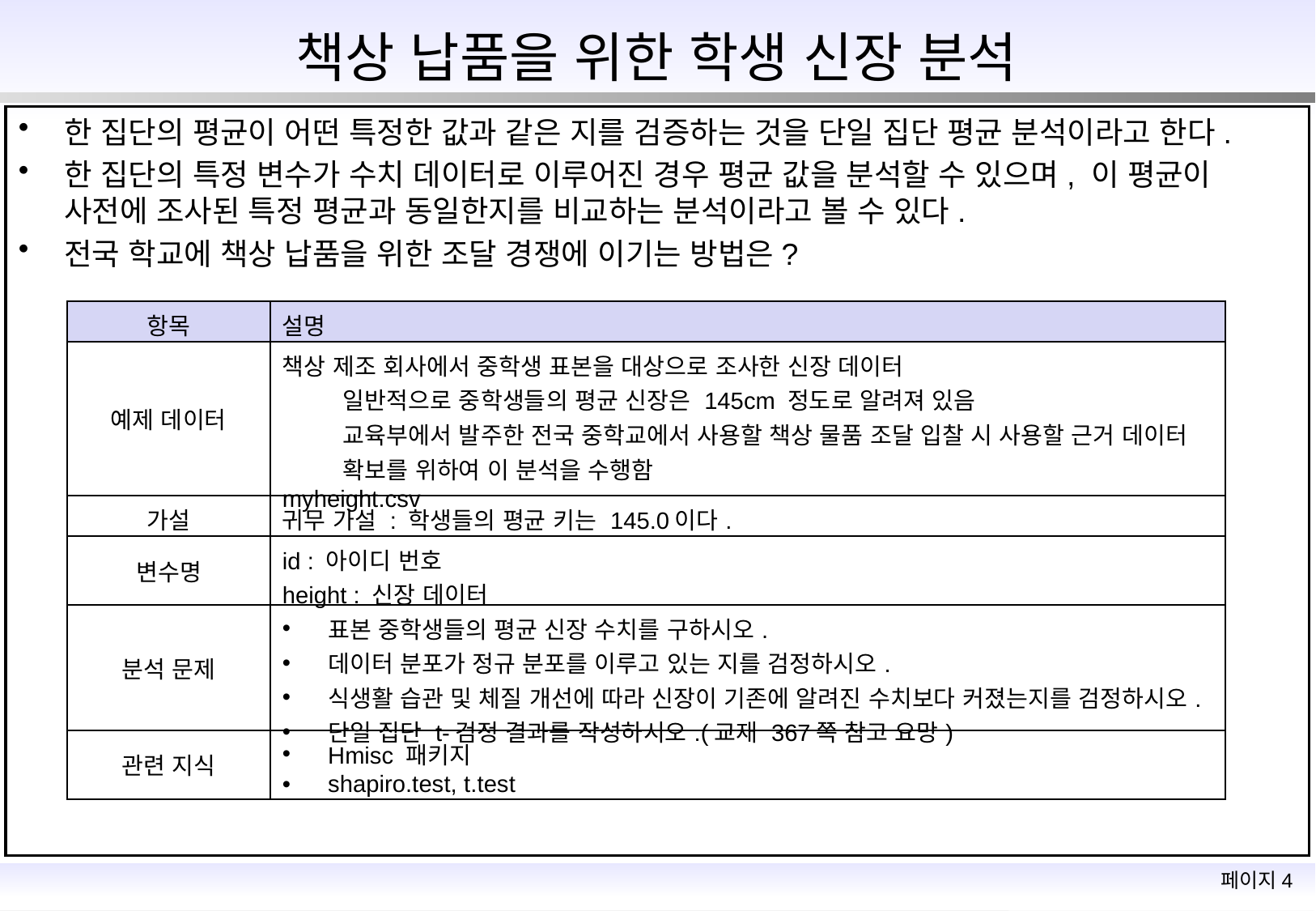

# 책상 납품을 위한 학생 신장 분석
한 집단의 평균이 어떤 특정한 값과 같은 지를 검증하는 것을 단일 집단 평균 분석이라고 한다.
한 집단의 특정 변수가 수치 데이터로 이루어진 경우 평균 값을 분석할 수 있으며, 이 평균이 사전에 조사된 특정 평균과 동일한지를 비교하는 분석이라고 볼 수 있다.
전국 학교에 책상 납품을 위한 조달 경쟁에 이기는 방법은?
| 항목 | 설명 |
| --- | --- |
| 예제 데이터 | 책상 제조 회사에서 중학생 표본을 대상으로 조사한 신장 데이터 일반적으로 중학생들의 평균 신장은 145cm 정도로 알려져 있음 교육부에서 발주한 전국 중학교에서 사용할 책상 물품 조달 입찰 시 사용할 근거 데이터 확보를 위하여 이 분석을 수행함 myheight.csv |
| 가설 | 귀무 가설 : 학생들의 평균 키는 145.0이다. |
| 변수명 | id : 아이디 번호 height : 신장 데이터 |
| 분석 문제 | 표본 중학생들의 평균 신장 수치를 구하시오. 데이터 분포가 정규 분포를 이루고 있는 지를 검정하시오. 식생활 습관 및 체질 개선에 따라 신장이 기존에 알려진 수치보다 커졌는지를 검정하시오. 단일 집단 t-검정 결과를 작성하시오.(교재 367쪽 참고 요망) |
| 관련 지식 | Hmisc 패키지 shapiro.test, t.test |